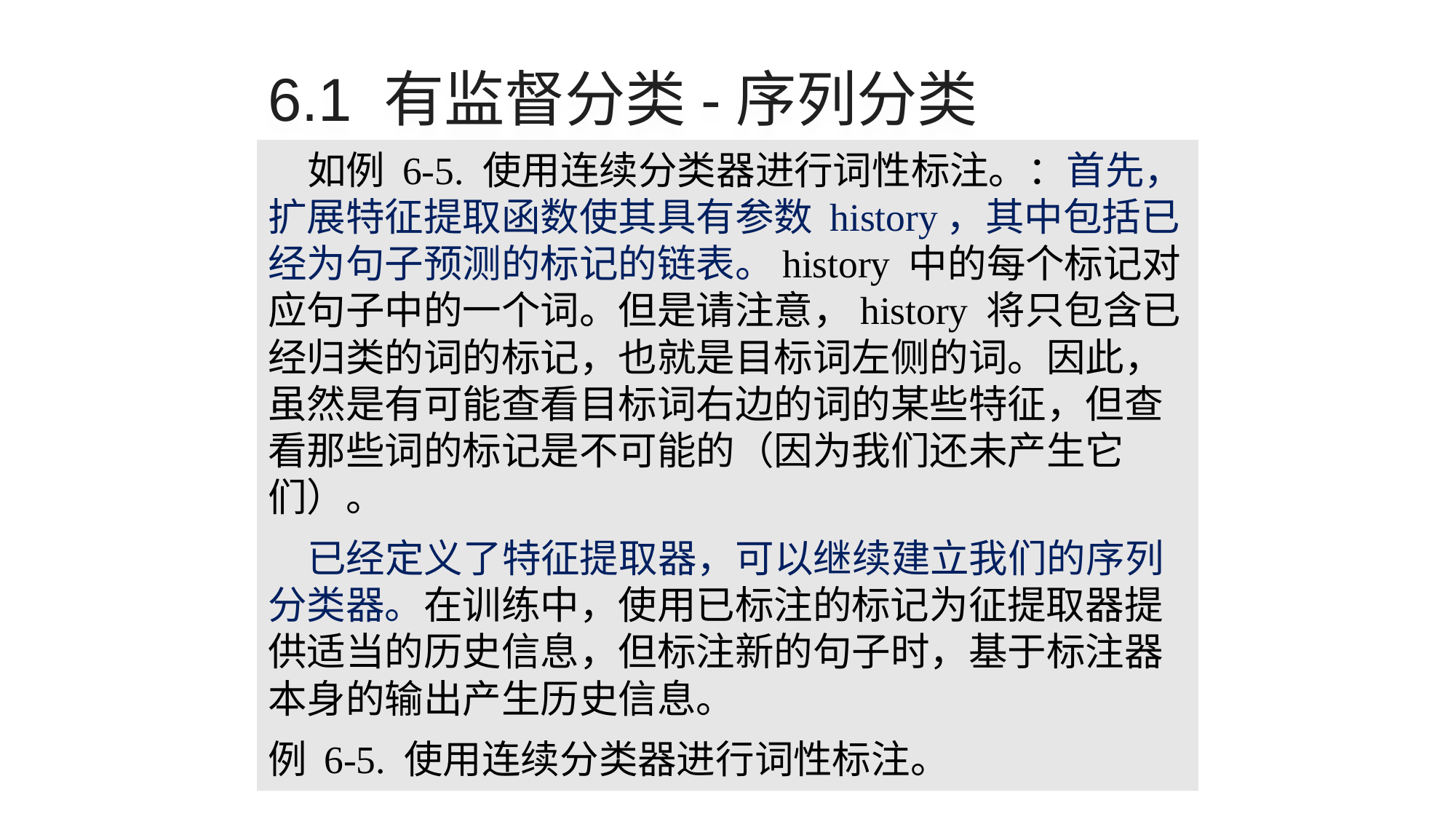

# 6.1 有监督分类-序列分类
如例 6-5. 使用连续分类器进行词性标注。：首先，扩展特征提取函数使其具有参数 history，其中包括已经为句子预测的标记的链表。history 中的每个标记对应句子中的一个词。但是请注意，history 将只包含已经归类的词的标记，也就是目标词左侧的词。因此，虽然是有可能查看目标词右边的词的某些特征，但查看那些词的标记是不可能的（因为我们还未产生它们）。
已经定义了特征提取器，可以继续建立我们的序列分类器。在训练中，使用已标注的标记为征提取器提供适当的历史信息，但标注新的句子时，基于标注器本身的输出产生历史信息。
例 6-5. 使用连续分类器进行词性标注。